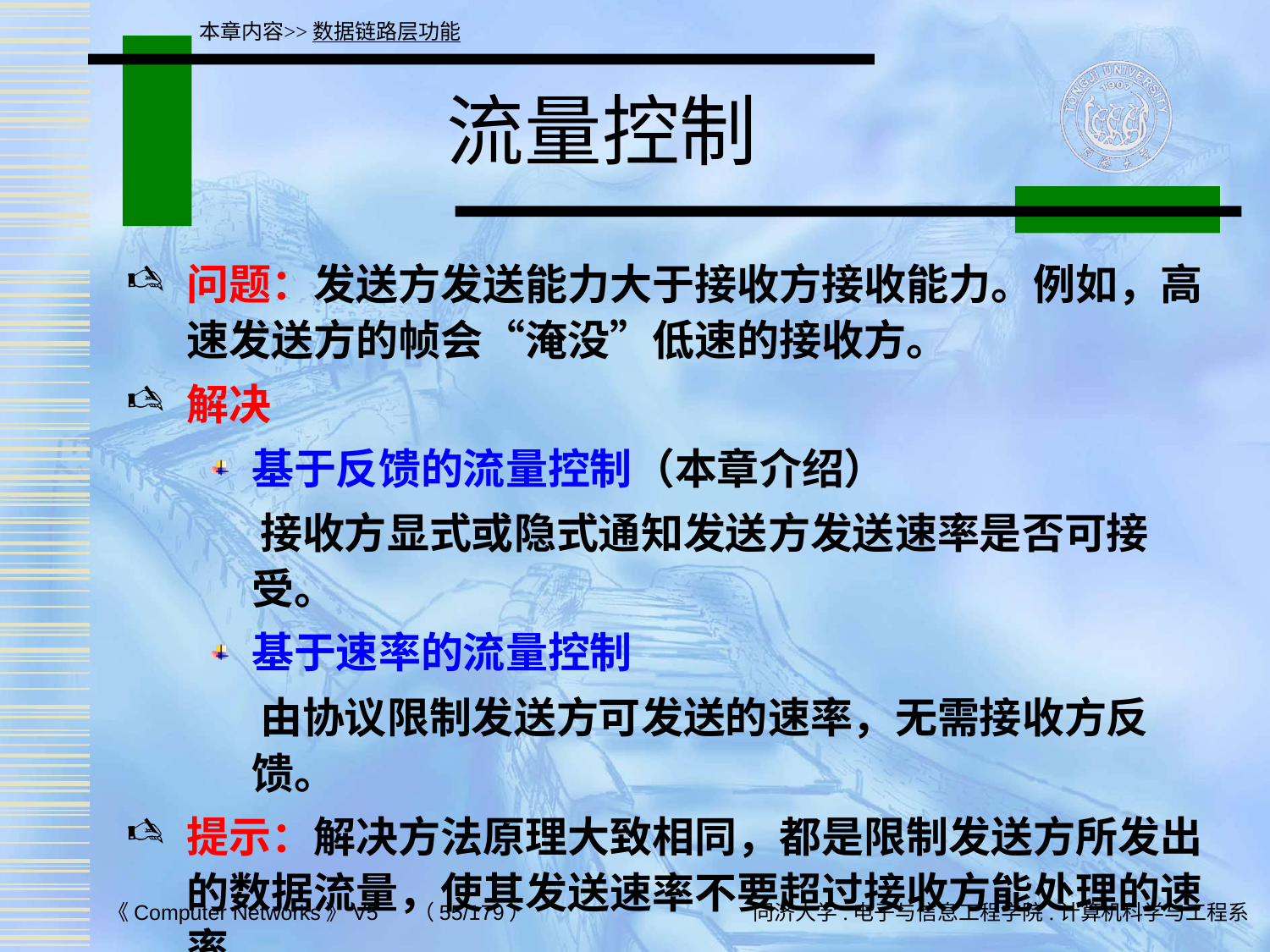

本章内容>>数据链路层功能
# 流量控制
问题：发送方发送能力大于接收方接收能力。例如，高速发送方的帧会“淹没”低速的接收方。
解决
基于反馈的流量控制（本章介绍）
    接收方显式或隐式通知发送方发送速率是否可接受。
基于速率的流量控制
    由协议限制发送方可发送的速率，无需接收方反馈。
提示：解决方法原理大致相同，都是限制发送方所发出的数据流量，使其发送速率不要超过接收方能处理的速率。